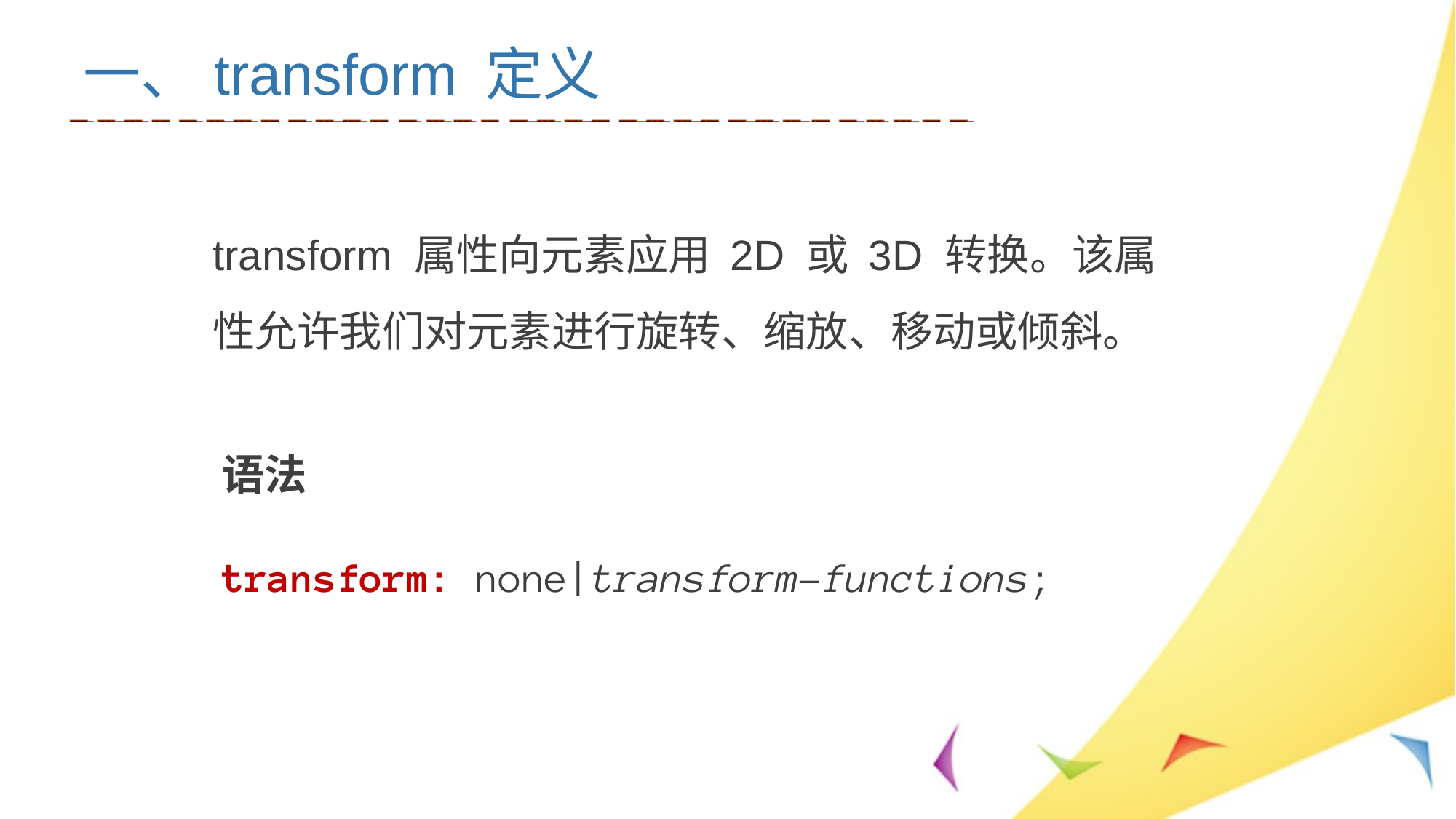

# 一、transform 定义
transform 属性向元素应用 2D 或 3D 转换。该属性允许我们对元素进行旋转、缩放、移动或倾斜。
语法
transform: none|transform-functions;